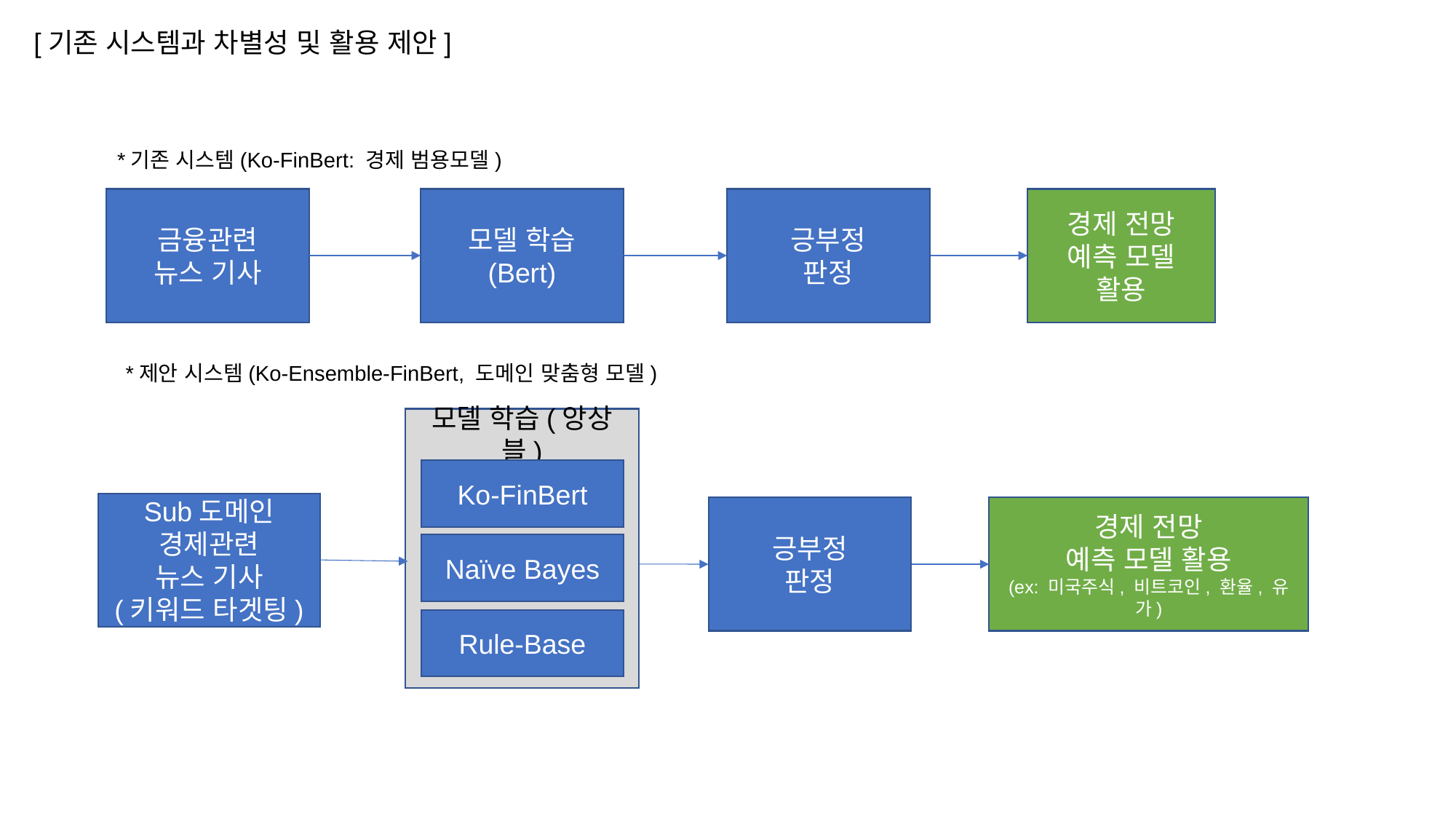

[기존 시스템과 차별성 및 활용 제안]
*기존 시스템(Ko-FinBert: 경제 범용모델)
금융관련
뉴스 기사
모델 학습
(Bert)
긍부정
판정
경제 전망
예측 모델
활용
*제안 시스템(Ko-Ensemble-FinBert, 도메인 맞춤형 모델)
모델 학습(앙상블)

Ko-FinBert
Sub도메인
경제관련
뉴스 기사
(키워드 타겟팅)
긍부정
판정
경제 전망
예측 모델 활용
(ex: 미국주식, 비트코인, 환율, 유가)
Naïve Bayes
Rule-Base